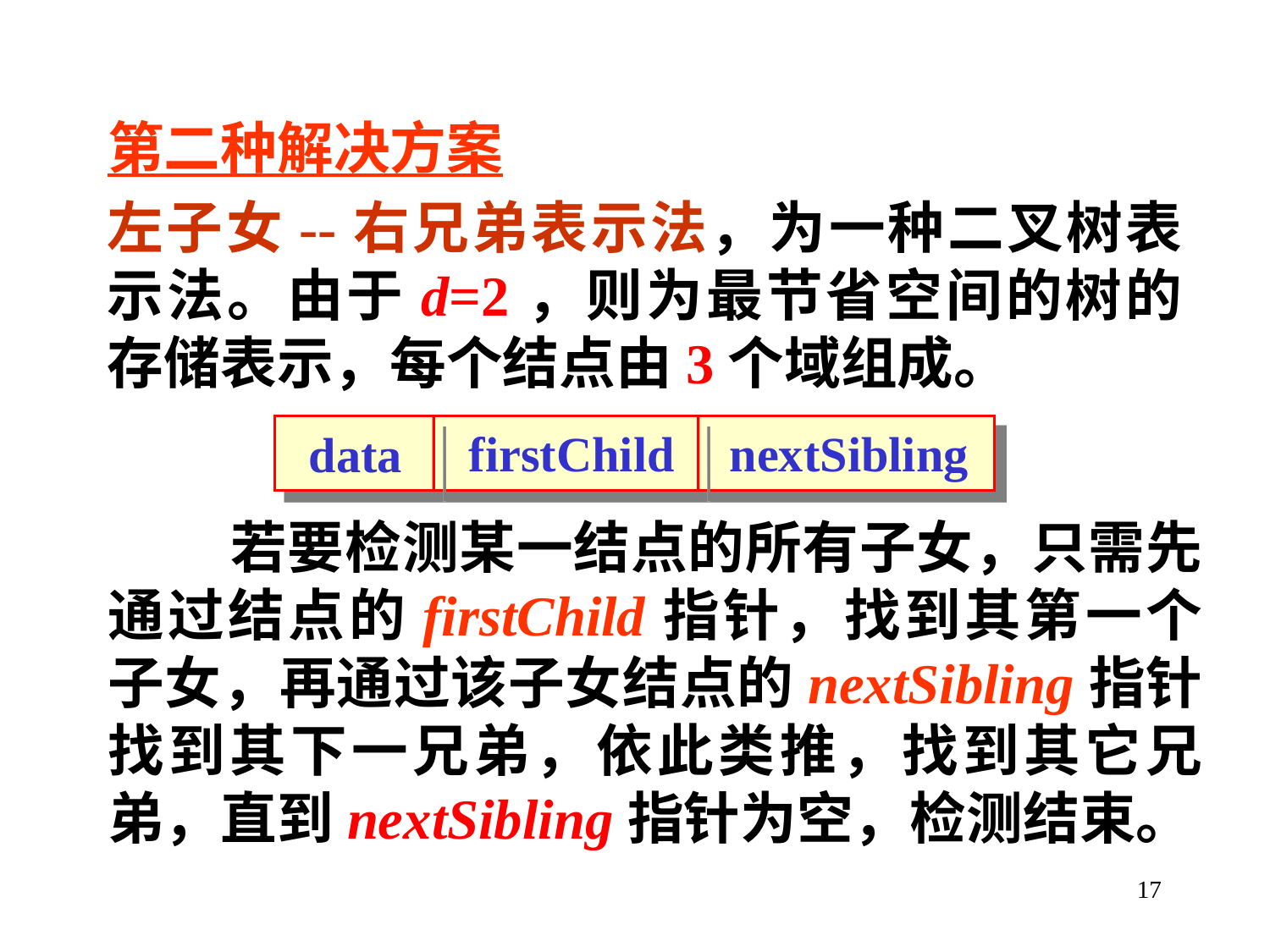

第二种解决方案
左子女--右兄弟表示法，为一种二叉树表示法。由于d=2，则为最节省空间的树的存储表示，每个结点由3个域组成。
  data

firstChild

nextSibling
        若要检测某一结点的所有子女，只需先通过结点的firstChild指针，找到其第一个子女，再通过该子女结点的nextSibling指针找到其下一兄弟，依此类推，找到其它兄弟，直到nextSibling指针为空，检测结束。
17